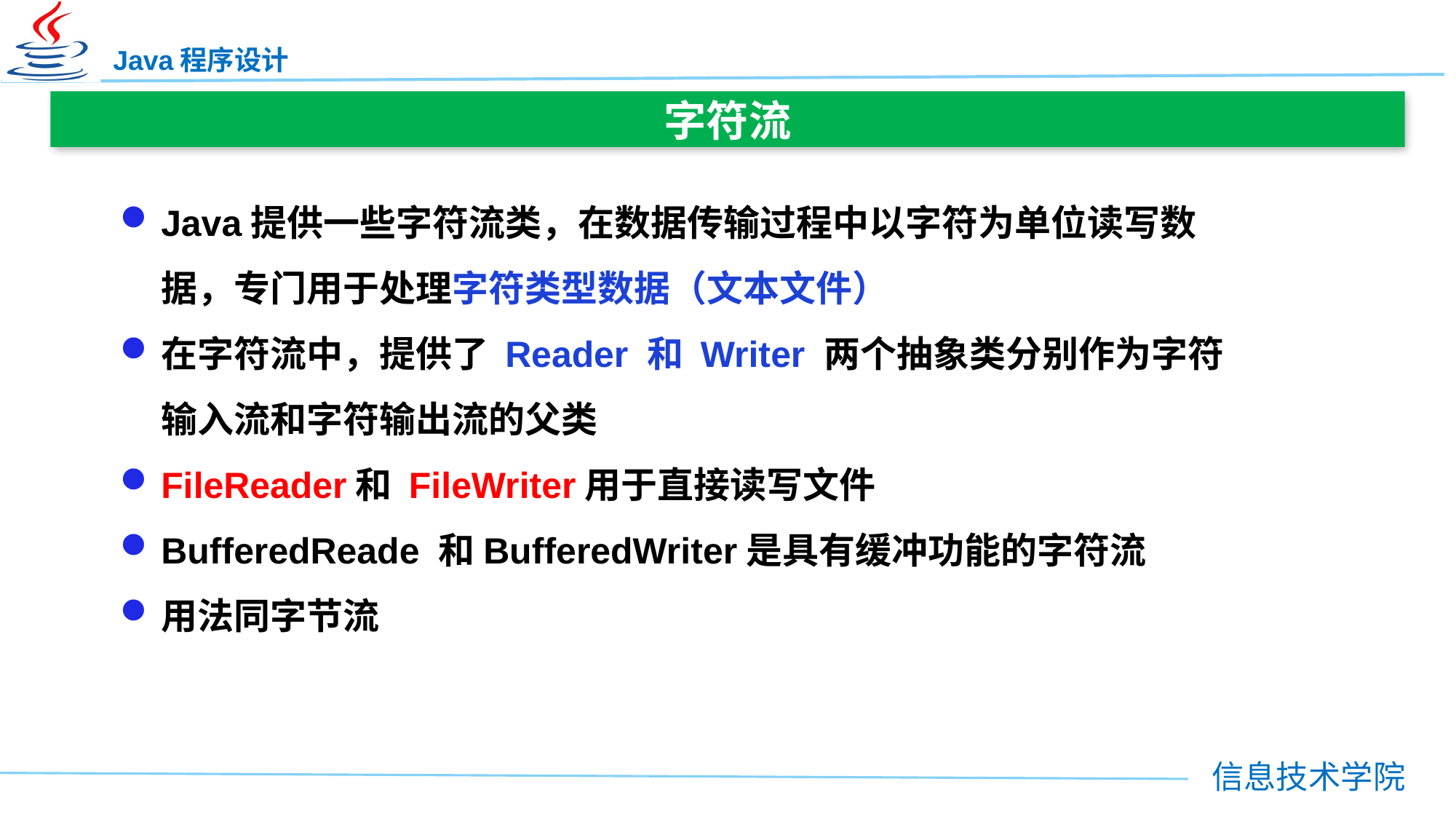

字符流
Java提供一些字符流类，在数据传输过程中以字符为单位读写数据，专门用于处理字符类型数据（文本文件）
在字符流中，提供了 Reader 和 Writer 两个抽象类分别作为字符输入流和字符输出流的父类
FileReader和 FileWriter用于直接读写文件
BufferedReade 和BufferedWriter是具有缓冲功能的字符流
用法同字节流